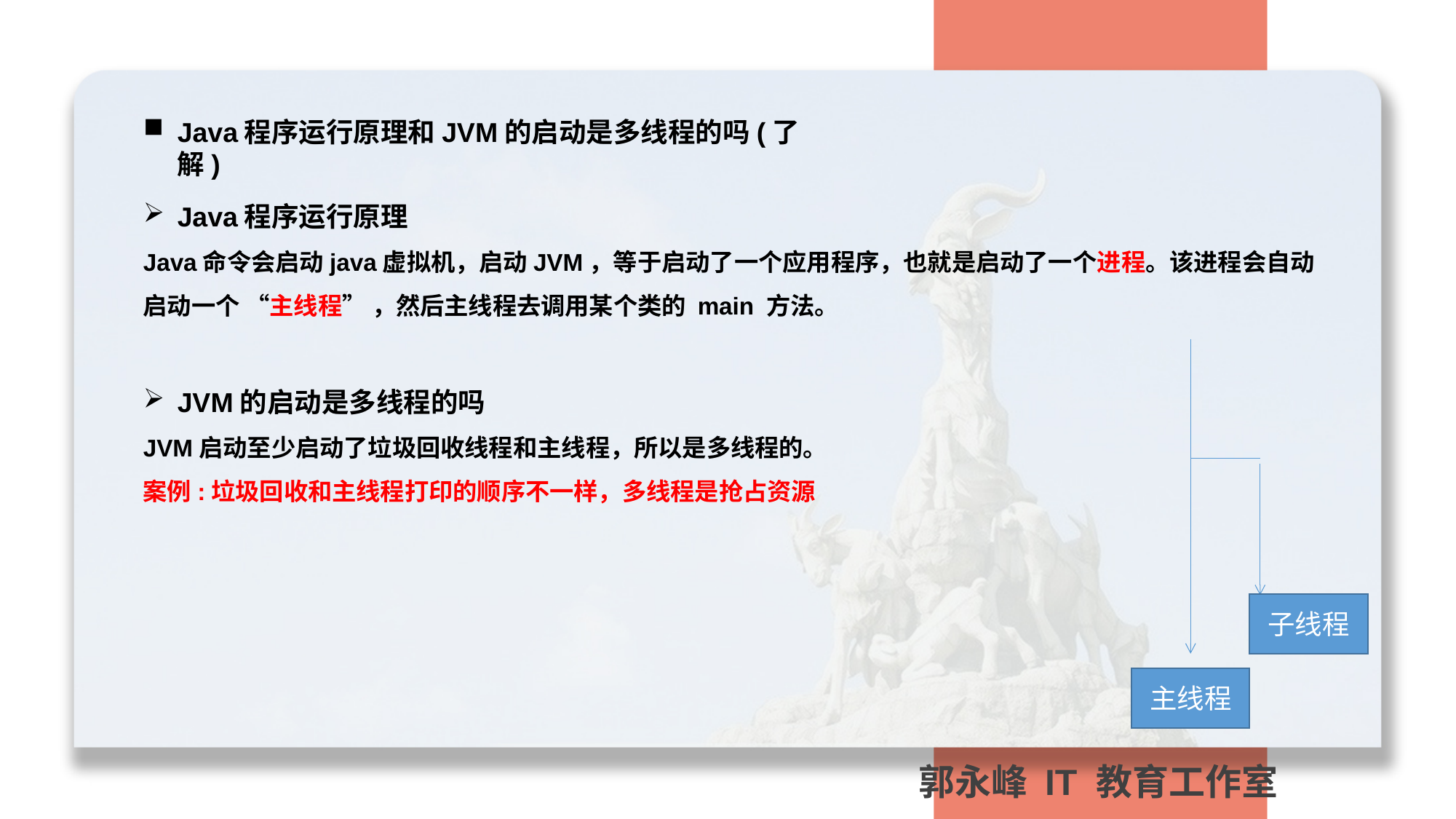

Java程序运行原理和JVM的启动是多线程的吗(了解)
Java程序运行原理
Java命令会启动java虚拟机，启动JVM，等于启动了一个应用程序，也就是启动了一个进程。该进程会自动启动一个 “主线程” ，然后主线程去调用某个类的 main 方法。

JVM的启动是多线程的吗
JVM启动至少启动了垃圾回收线程和主线程，所以是多线程的。
案例:垃圾回收和主线程打印的顺序不一样，多线程是抢占资源
子线程
主线程